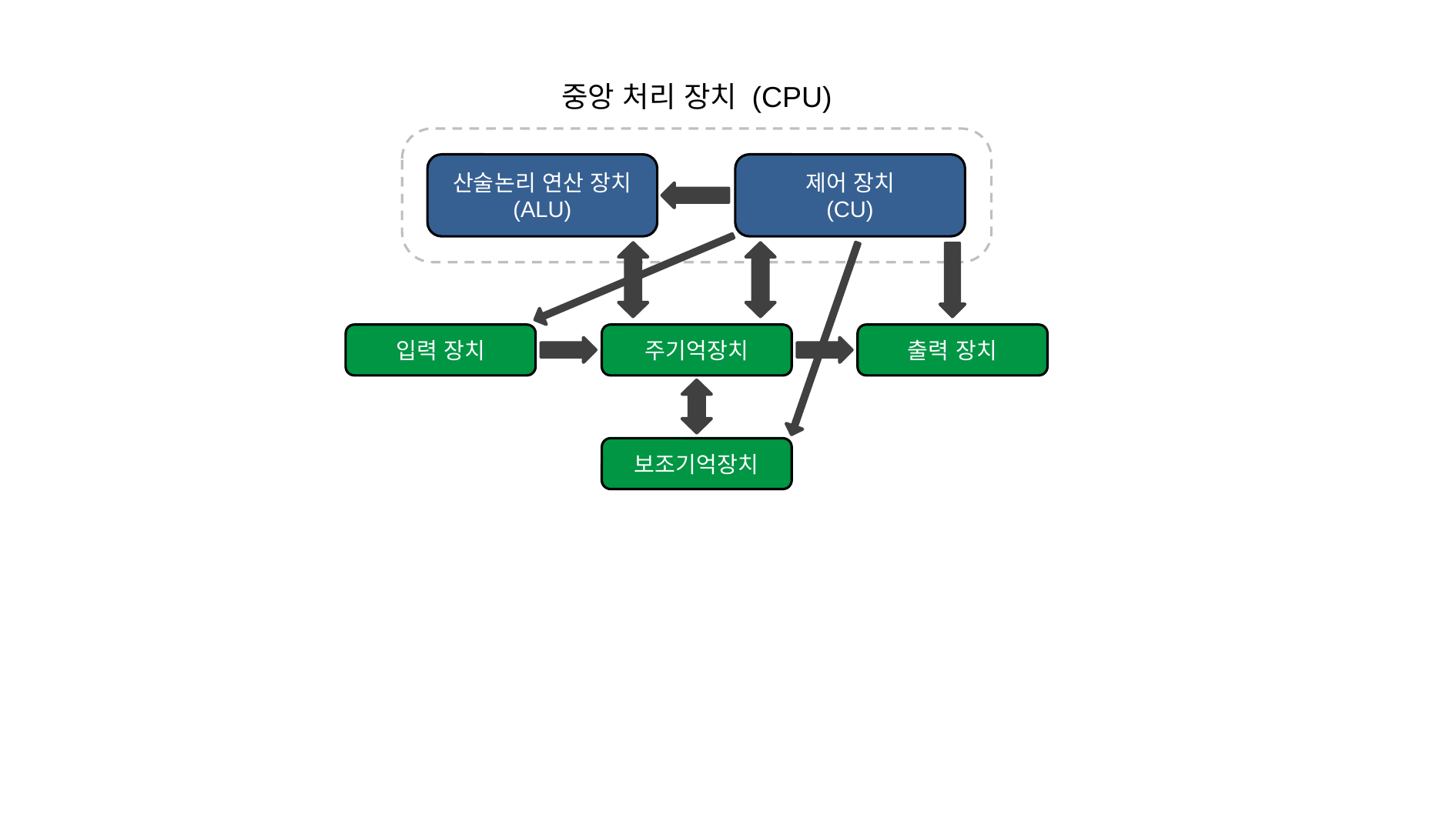

중앙 처리 장치 (CPU)

산술논리 연산 장치
(ALU)
제어 장치
(CU)

입력 장치
주기억장치
출력 장치

보조기억장치